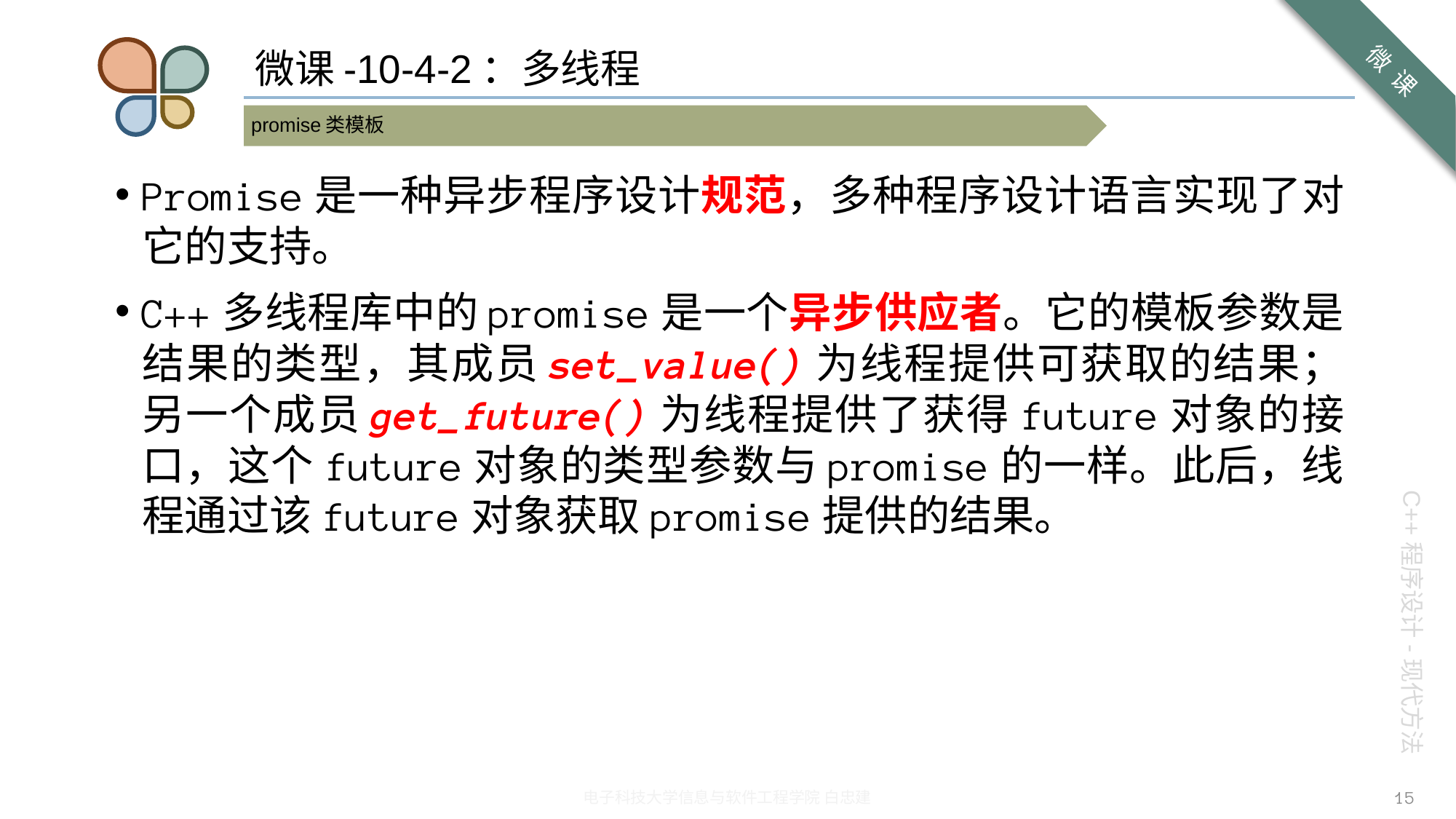

# 微课-10-4-2：多线程
promise类模板
Promise是一种异步程序设计规范，多种程序设计语言实现了对它的支持。
C++多线程库中的promise是一个异步供应者。它的模板参数是结果的类型，其成员set_value()为线程提供可获取的结果；另一个成员get_future()为线程提供了获得future对象的接口，这个future对象的类型参数与promise的一样。此后，线程通过该future对象获取promise提供的结果。
15